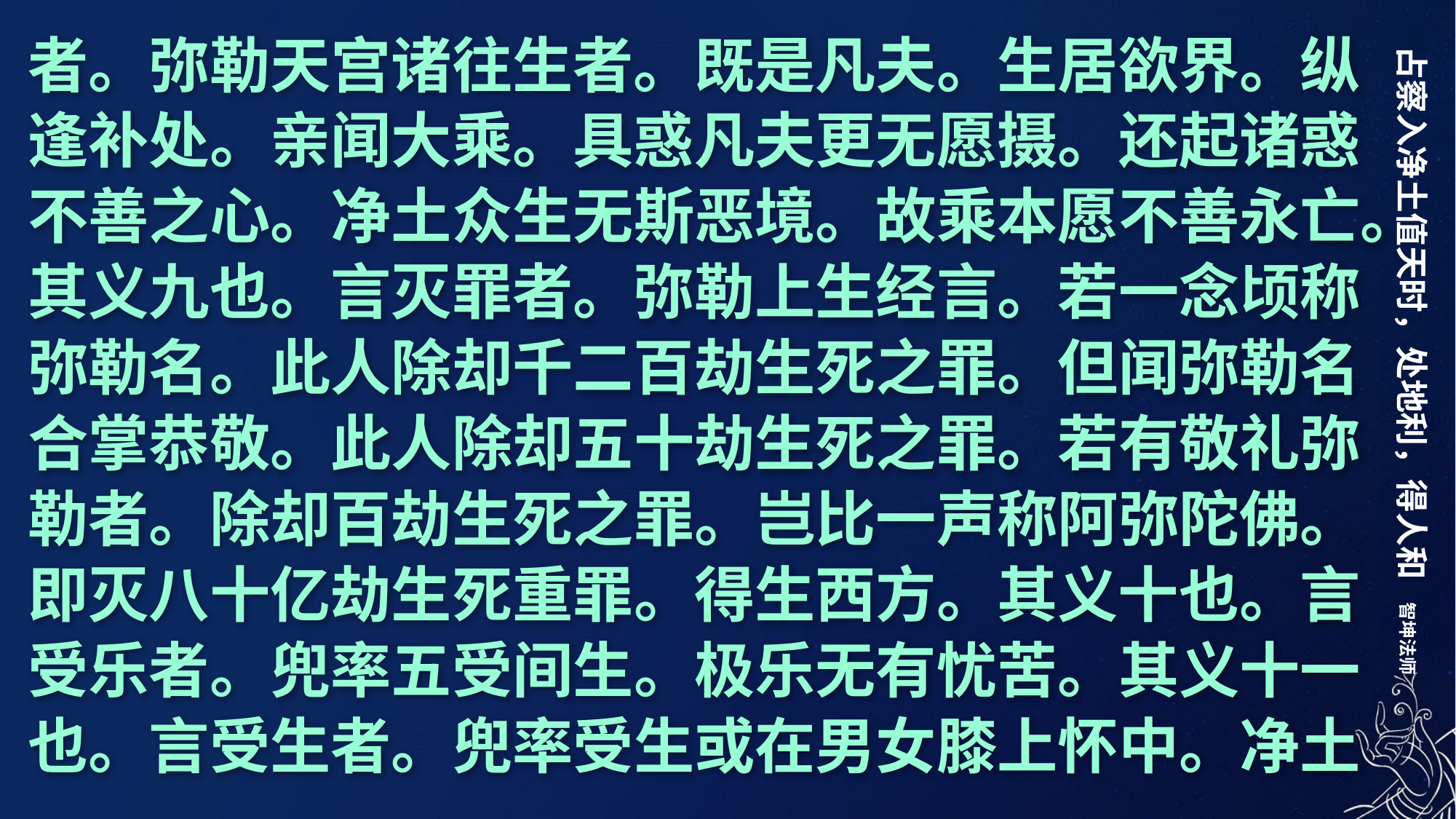

者。弥勒天宫诸往生者。既是凡夫。生居欲界。纵逢补处。亲闻大乘。具惑凡夫更无愿摄。还起诸惑不善之心。净土众生无斯恶境。故乘本愿不善永亡。其义九也。言灭罪者。弥勒上生经言。若一念顷称弥勒名。此人除却千二百劫生死之罪。但闻弥勒名合掌恭敬。此人除却五十劫生死之罪。若有敬礼弥勒者。除却百劫生死之罪。岂比一声称阿弥陀佛。即灭八十亿劫生死重罪。得生西方。其义十也。言受乐者。兜率五受间生。极乐无有忧苦。其义十一也。言受生者。兜率受生或在男女膝上怀中。净土